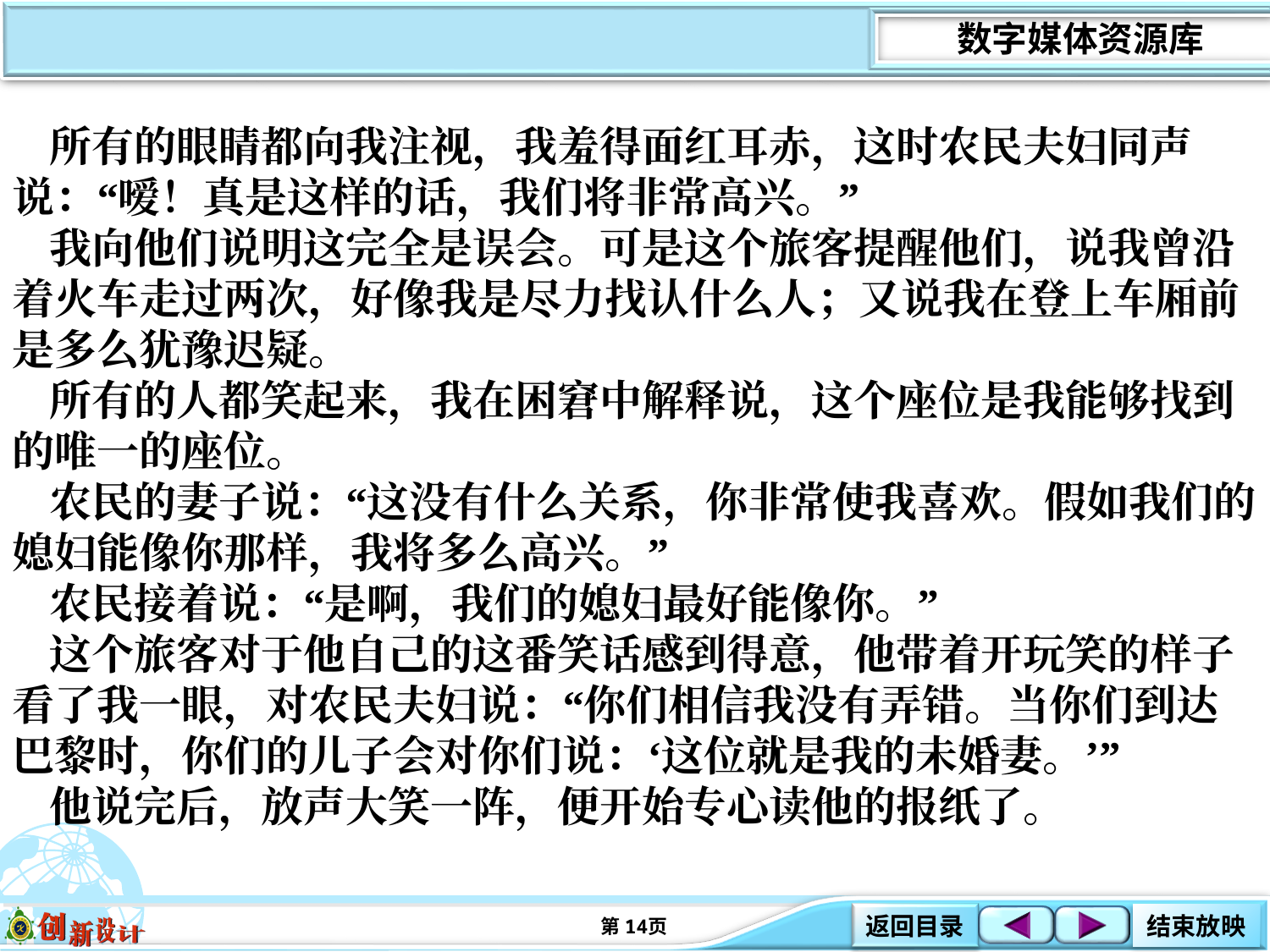

所有的眼睛都向我注视，我羞得面红耳赤，这时农民夫妇同声说：“嗳！真是这样的话，我们将非常高兴。”
我向他们说明这完全是误会。可是这个旅客提醒他们，说我曾沿着火车走过两次，好像我是尽力找认什么人；又说我在登上车厢前是多么犹豫迟疑。
所有的人都笑起来，我在困窘中解释说，这个座位是我能够找到的唯一的座位。
农民的妻子说：“这没有什么关系，你非常使我喜欢。假如我们的媳妇能像你那样，我将多么高兴。”
农民接着说：“是啊，我们的媳妇最好能像你。”
这个旅客对于他自己的这番笑话感到得意，他带着开玩笑的样子看了我一眼，对农民夫妇说：“你们相信我没有弄错。当你们到达巴黎时，你们的儿子会对你们说：‘这位就是我的未婚妻。’”
他说完后，放声大笑一阵，便开始专心读他的报纸了。